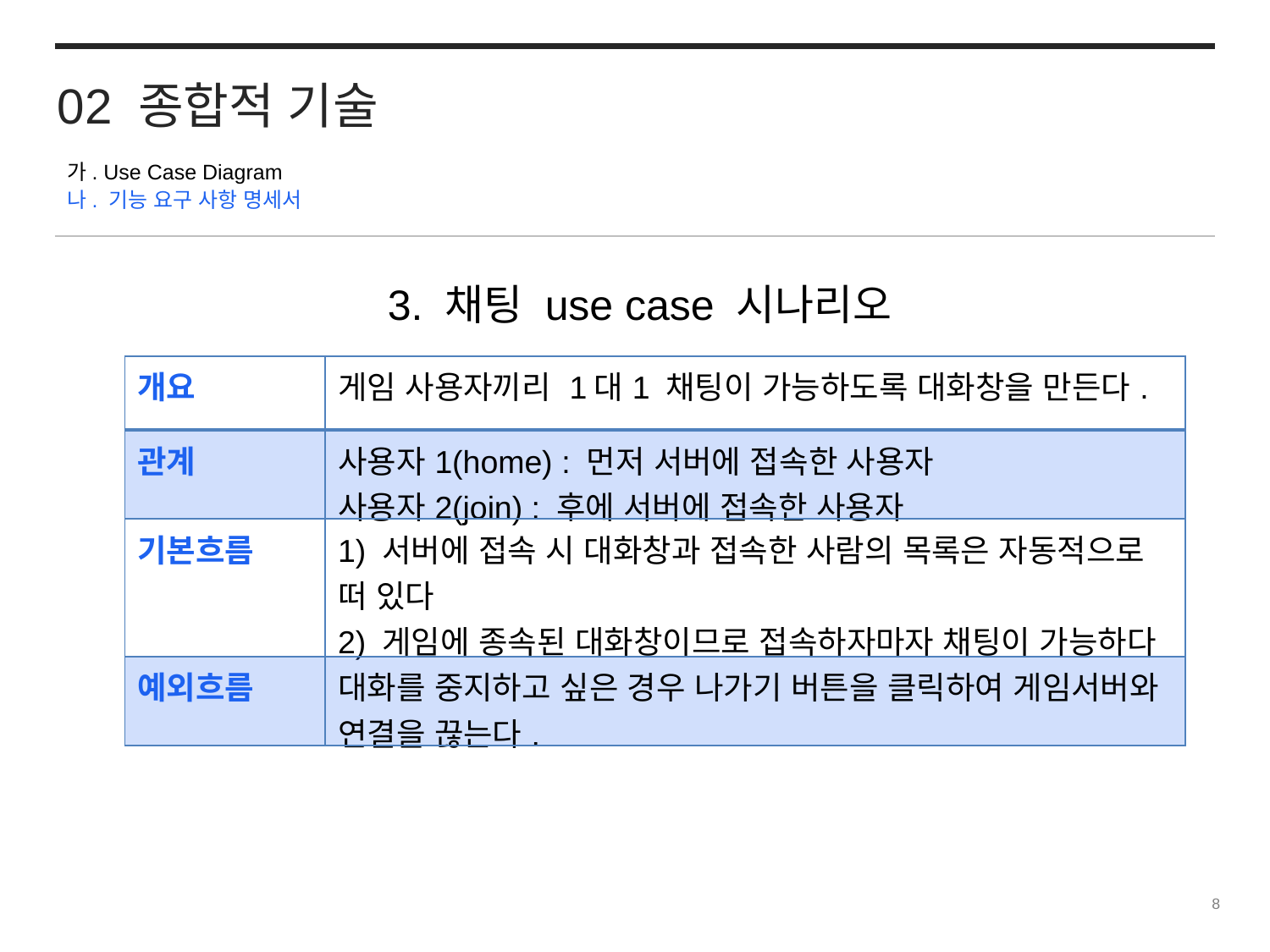

02 종합적 기술
가. Use Case Diagram
나. 기능 요구 사항 명세서
3. 채팅 use case 시나리오
| 개요 | 게임 사용자끼리 1대1 채팅이 가능하도록 대화창을 만든다. |
| --- | --- |
| 관계 | 사용자1(home) : 먼저 서버에 접속한 사용자 사용자2(join) : 후에 서버에 접속한 사용자 |
| 기본흐름 | 1) 서버에 접속 시 대화창과 접속한 사람의 목록은 자동적으로 떠 있다 2) 게임에 종속된 대화창이므로 접속하자마자 채팅이 가능하다 |
| 예외흐름 | 대화를 중지하고 싶은 경우 나가기 버튼을 클릭하여 게임서버와 연결을 끊는다. |